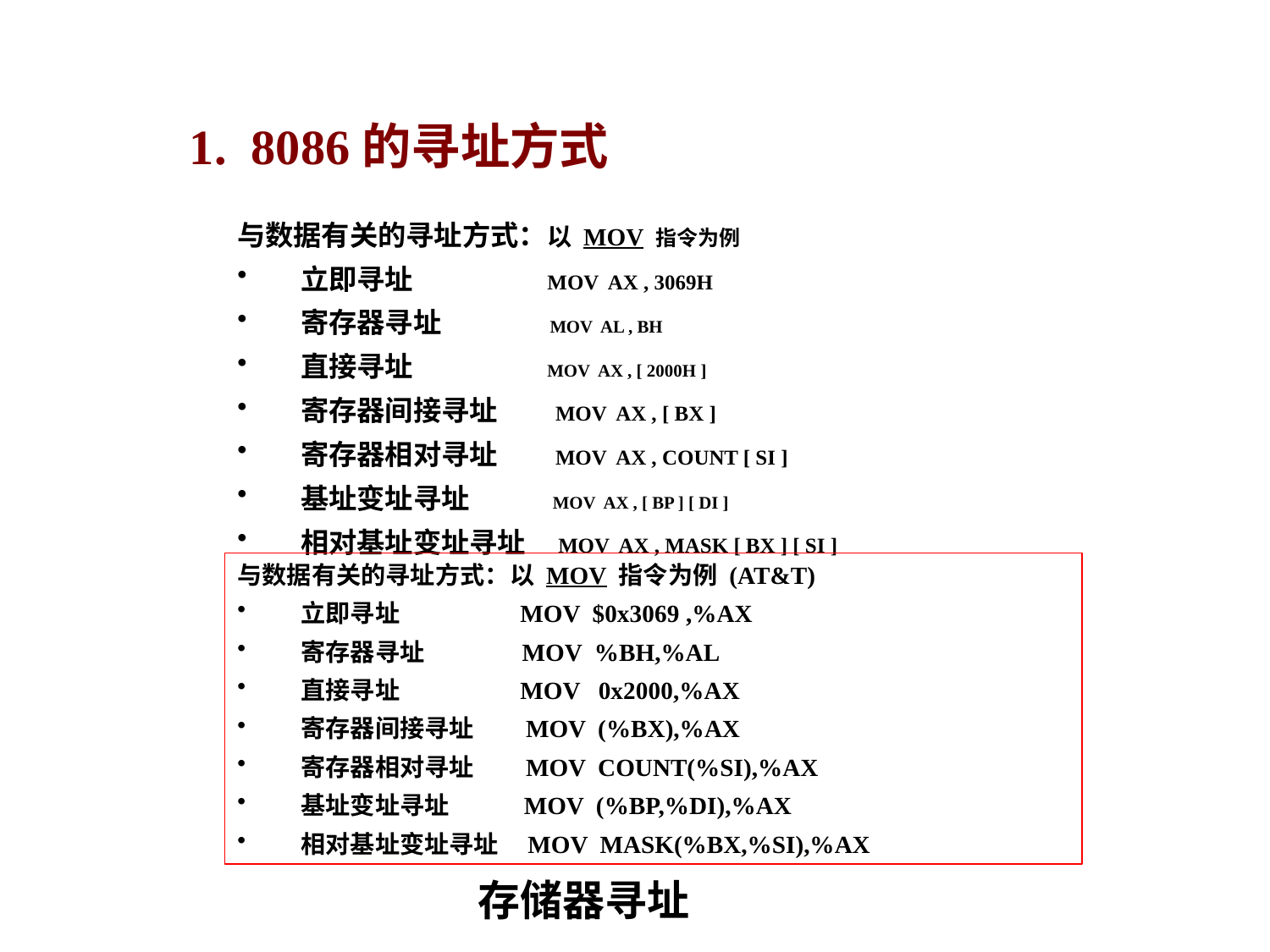

1.  8086的寻址方式
与数据有关的寻址方式：以 MOV 指令为例
立即寻址                    MOV  AX , 3069H
寄存器寻址                MOV  AL , BH
直接寻址                    MOV  AX , [ 2000H ]
寄存器间接寻址        MOV  AX , [ BX ]
寄存器相对寻址        MOV  AX , COUNT [ SI ]
基址变址寻址            MOV  AX , [ BP ] [ DI ]
相对基址变址寻址    MOV  AX , MASK [ BX ] [ SI ]
与数据有关的寻址方式：以 MOV 指令为例 (AT&T)
立即寻址                    MOV  $0x3069 ,%AX
寄存器寻址                MOV  %BH,%AL
直接寻址                    MOV   0x2000,%AX
寄存器间接寻址        MOV  (%BX),%AX
寄存器相对寻址        MOV  COUNT(%SI),%AX
基址变址寻址            MOV  (%BP,%DI),%AX
相对基址变址寻址    MOV  MASK(%BX,%SI),%AX
存储器寻址